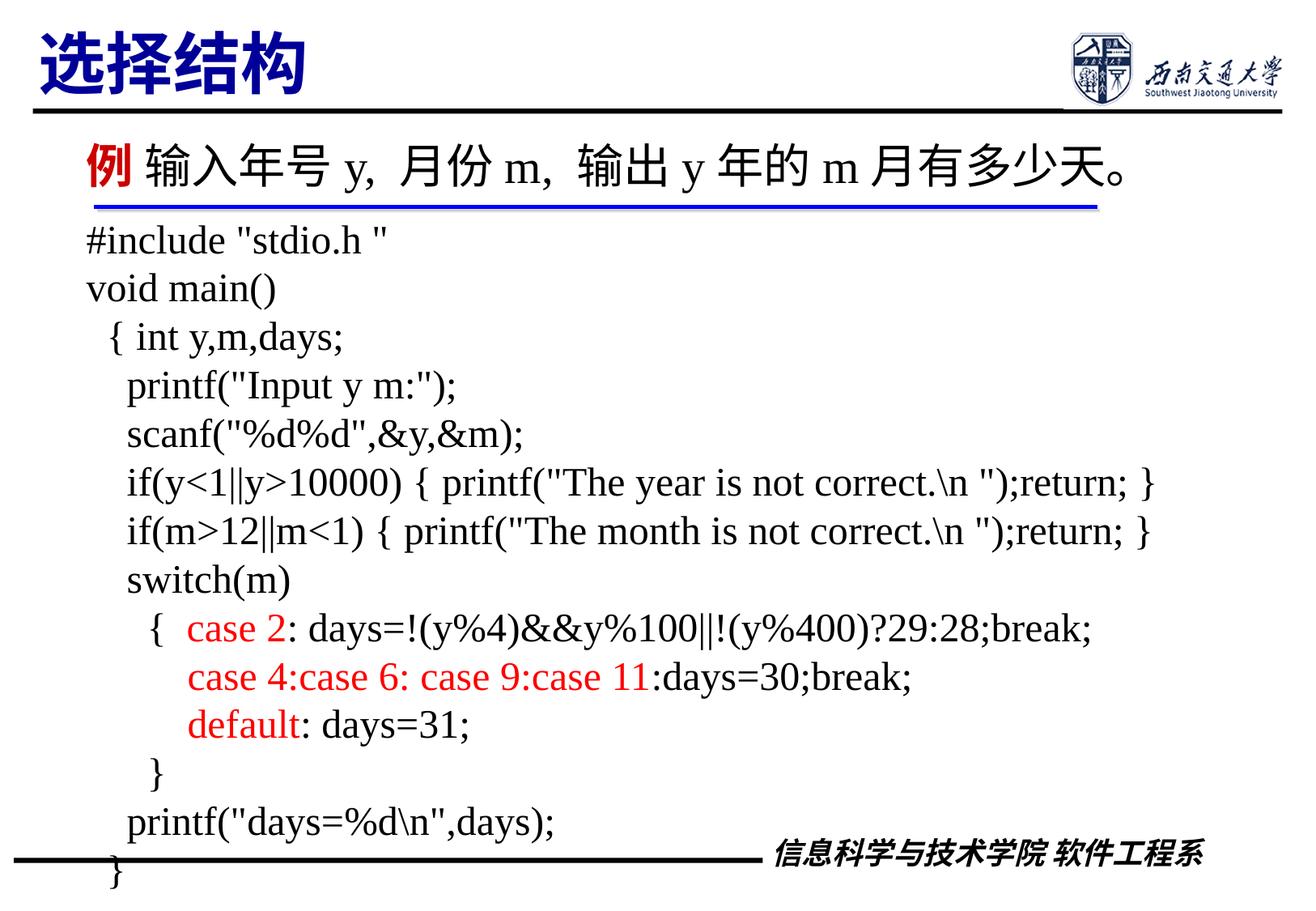

选择结构
例 输入年号y, 月份m, 输出y年的m月有多少天。
#include "stdio.h "
void main()
  { int y,m,days;
    printf("Input y m:");
    scanf("%d%d",&y,&m);
    if(y<1||y>10000) { printf("The year is not correct.\n ");return; }
    if(m>12||m<1) { printf("The month is not correct.\n ");return; }
    switch(m)
      {  case 2: days=!(y%4)&&y%100||!(y%400)?29:28;break;
          case 4:case 6: case 9:case 11:days=30;break;
          default: days=31;
      }
    printf("days=%d\n",days);
  }